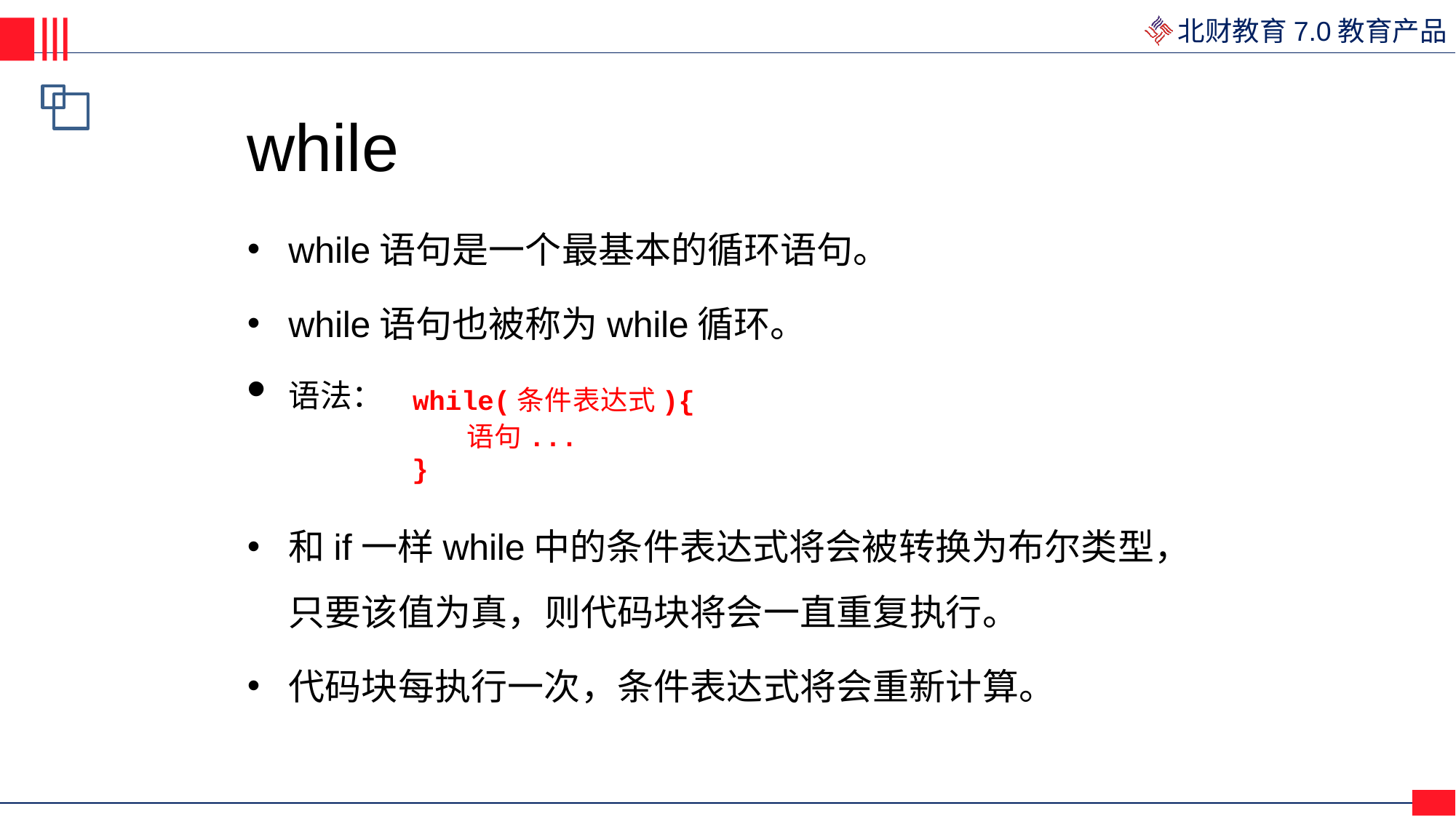

# while
while语句是一个最基本的循环语句。
while语句也被称为while循环。
语法： while(条件表达式){
语句...
}
和if一样while中的条件表达式将会被转换为布尔类型，只要该值为真，则代码块将会一直重复执行。
代码块每执行一次，条件表达式将会重新计算。